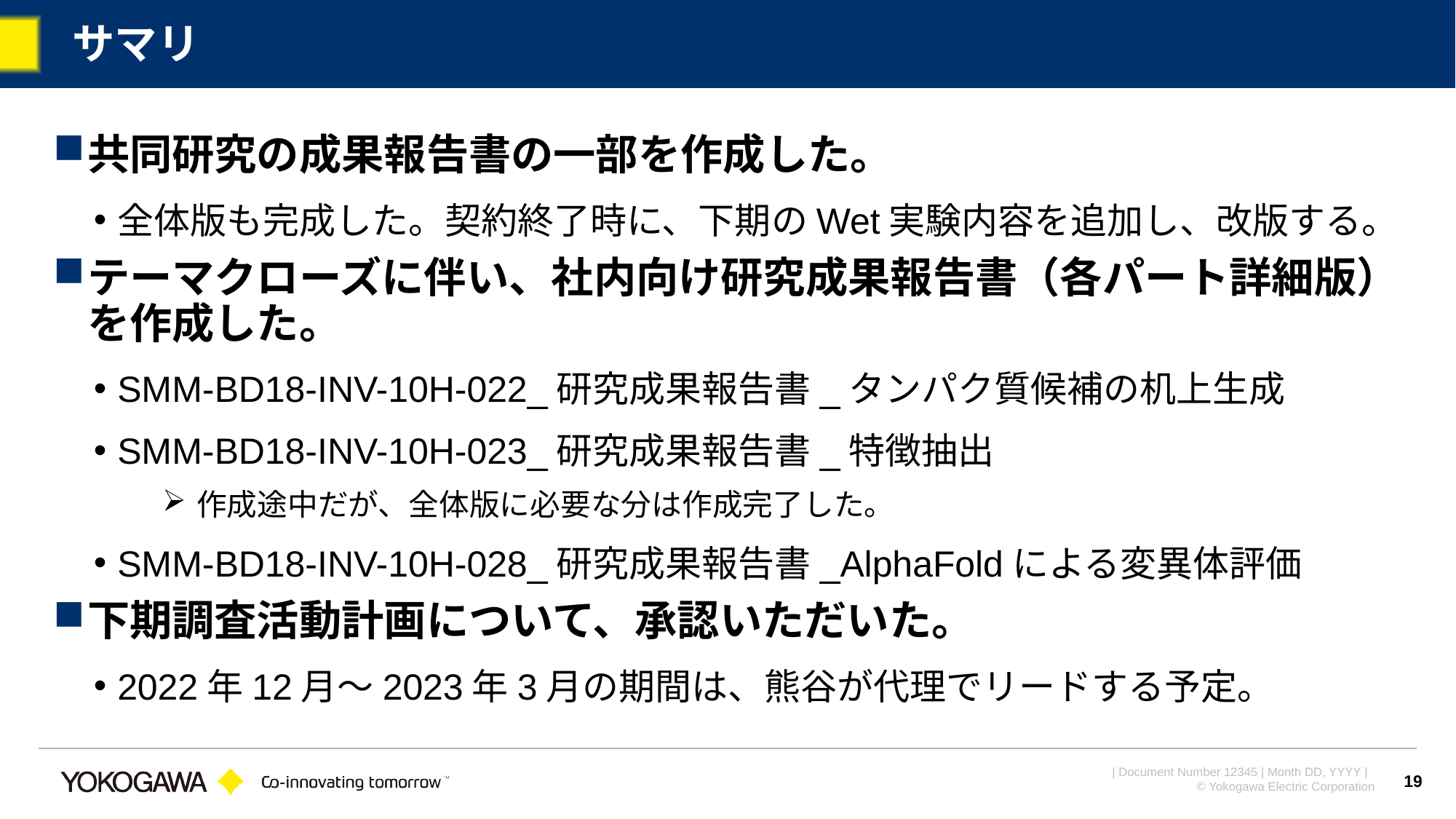

# サマリ
共同研究の成果報告書の一部を作成した。
全体版も完成した。契約終了時に、下期のWet実験内容を追加し、改版する。
テーマクローズに伴い、社内向け研究成果報告書（各パート詳細版）を作成した。
SMM-BD18-INV-10H-022_研究成果報告書_タンパク質候補の机上生成
SMM-BD18-INV-10H-023_研究成果報告書_特徴抽出
作成途中だが、全体版に必要な分は作成完了した。
SMM-BD18-INV-10H-028_研究成果報告書_AlphaFoldによる変異体評価
下期調査活動計画について、承認いただいた。
2022年12月～2023年3月の期間は、熊谷が代理でリードする予定。
19